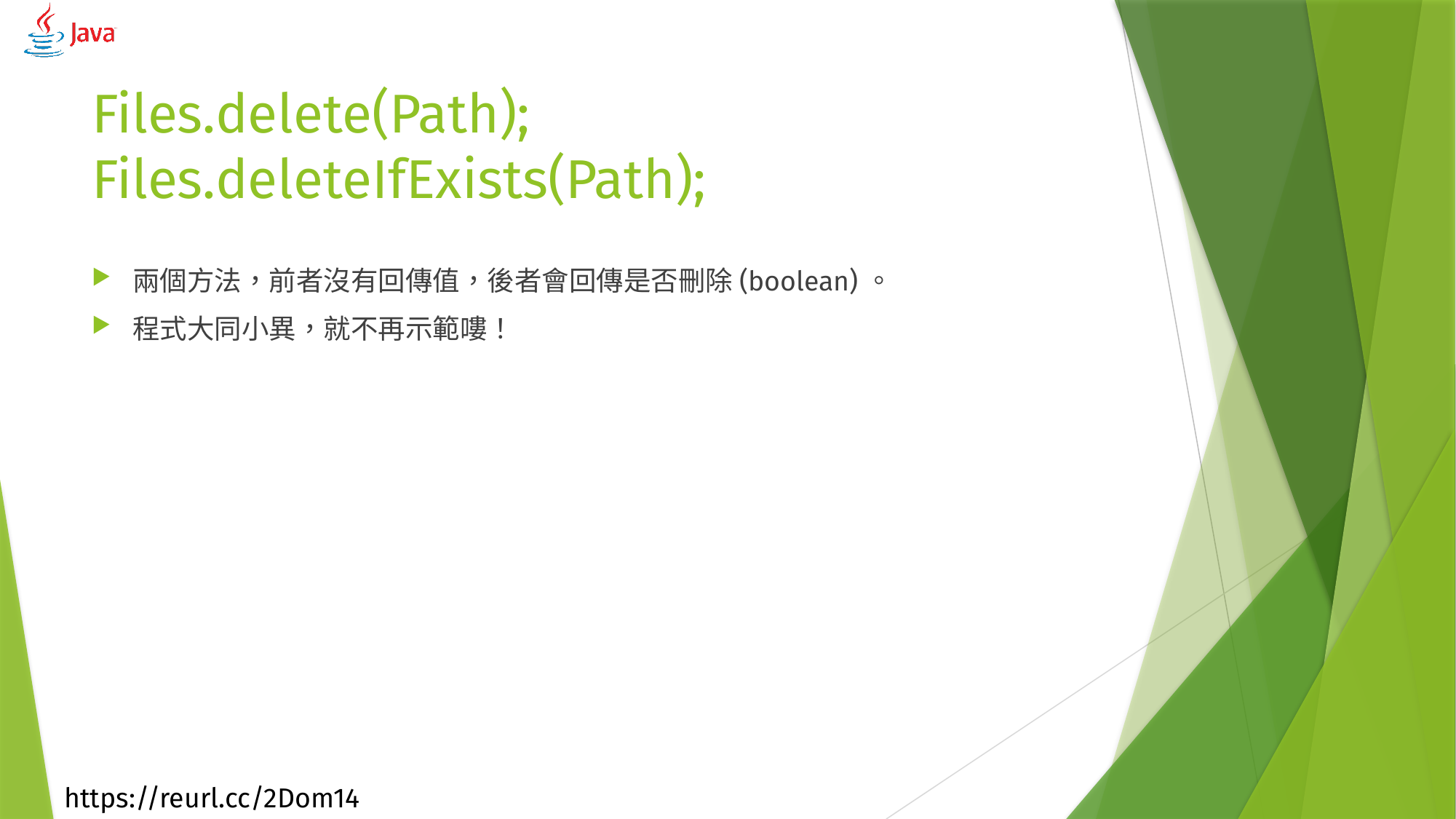

# Files.delete(Path); Files.deleteIfExists(Path);
兩個方法，前者沒有回傳值，後者會回傳是否刪除(boolean)。
程式大同小異，就不再示範嘍！